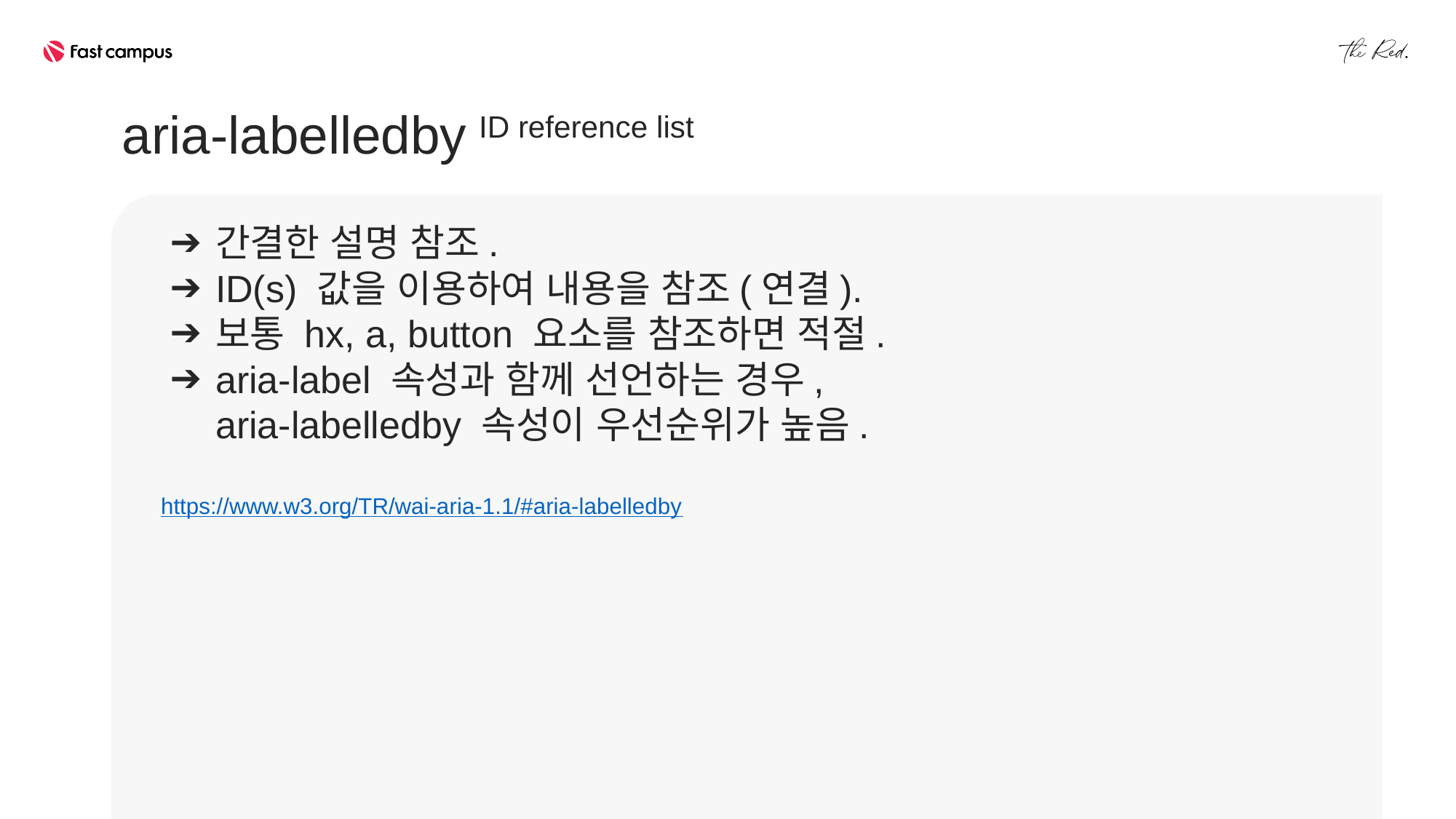

aria-labelledby ID reference list
간결한 설명 참조.
ID(s) 값을 이용하여 내용을 참조(연결).
보통 hx, a, button 요소를 참조하면 적절.
aria-label 속성과 함께 선언하는 경우,
aria-labelledby 속성이 우선순위가 높음.

https://www.w3.org/TR/wai-aria-1.1/#aria-labelledby